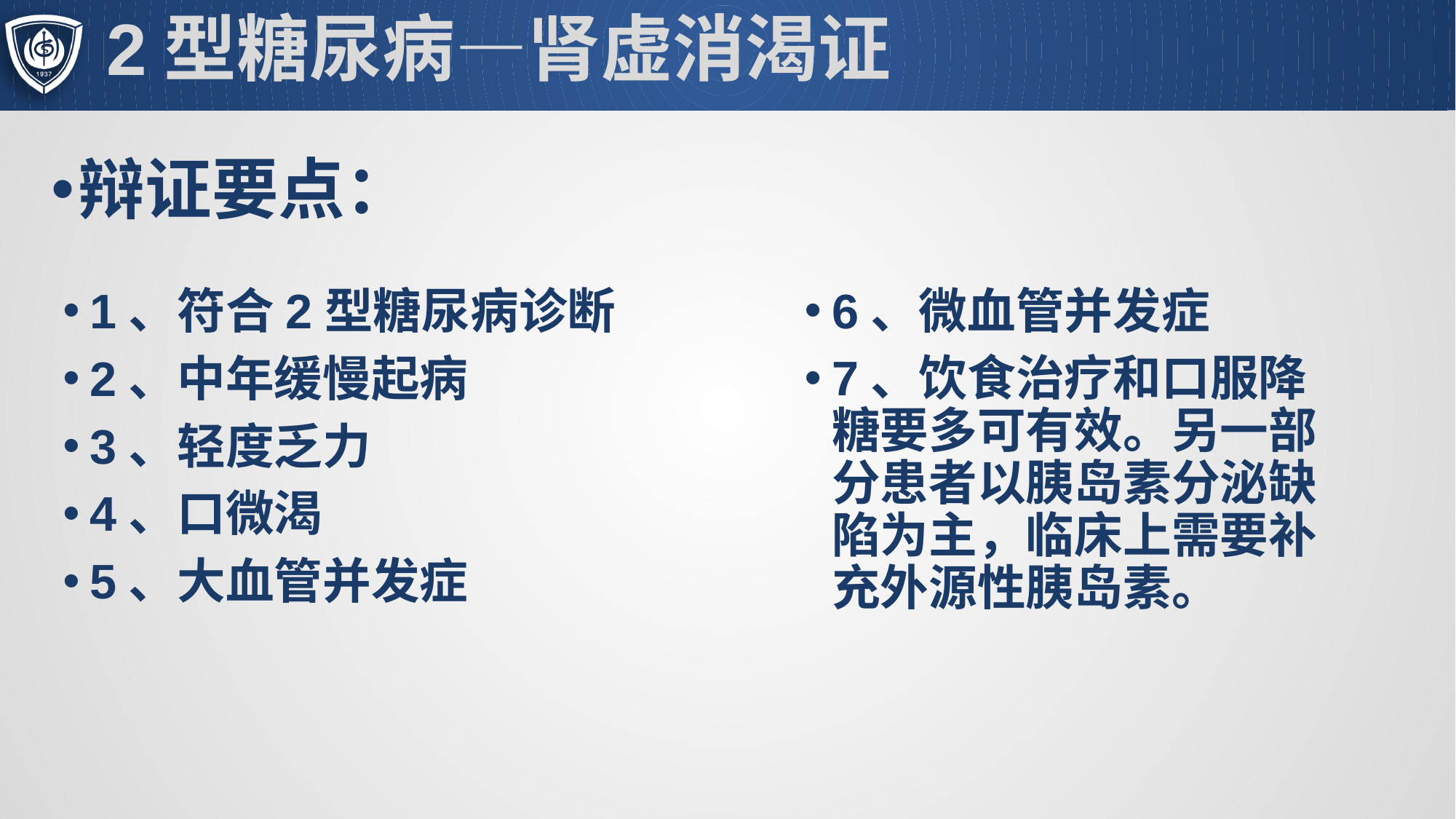

# 2型糖尿病—肾虚消渴证
辩证要点：

1、符合2型糖尿病诊断
2、中年缓慢起病
3、轻度乏力
4、口微渴
5、大血管并发症
6、微血管并发症
7、饮食治疗和口服降糖要多可有效。另一部分患者以胰岛素分泌缺陷为主，临床上需要补充外源性胰岛素。